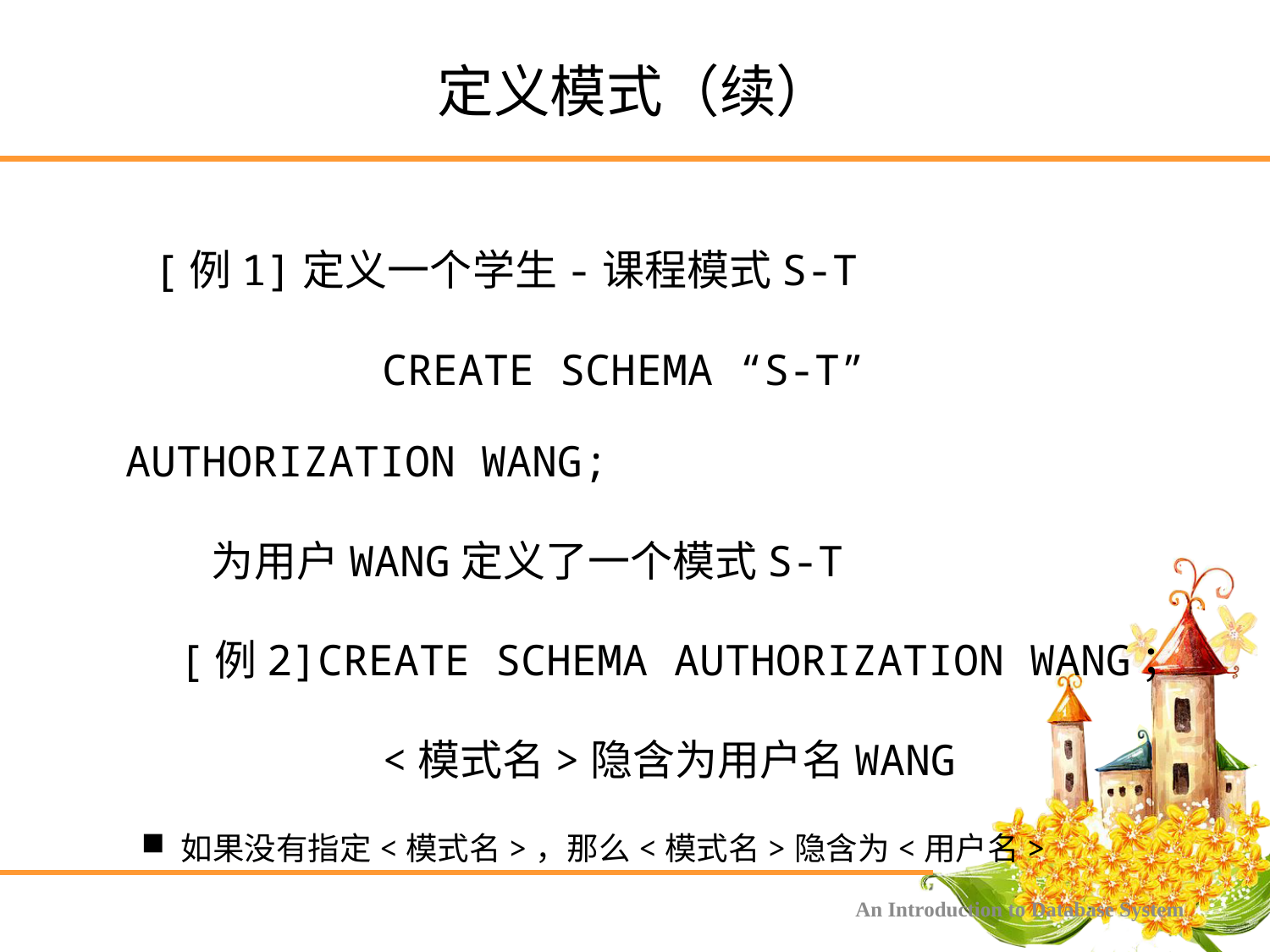

# 定义模式（续）
   [例1]定义一个学生-课程模式S-T
            CREATE SCHEMA “S-T” AUTHORIZATION WANG;
             为用户WANG定义了一个模式S-T
    [例2]CREATE SCHEMA AUTHORIZATION WANG；
            <模式名>隐含为用户名WANG
如果没有指定<模式名>，那么<模式名>隐含为<用户名>
An Introduction to Database System